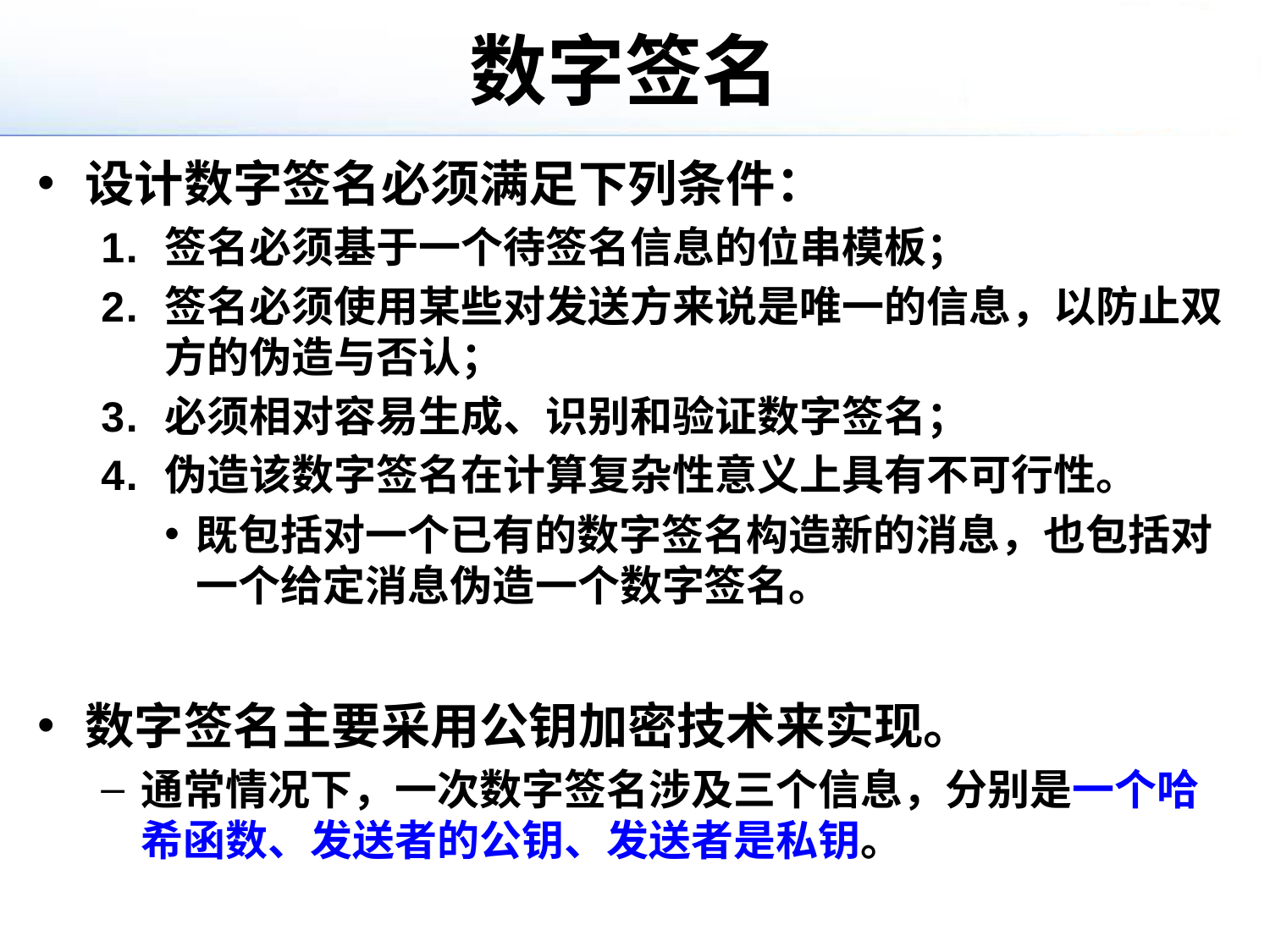

# 数字签名
设计数字签名必须满足下列条件：
签名必须基于一个待签名信息的位串模板；
签名必须使用某些对发送方来说是唯一的信息，以防止双方的伪造与否认；
必须相对容易生成、识别和验证数字签名；
伪造该数字签名在计算复杂性意义上具有不可行性。
既包括对一个已有的数字签名构造新的消息，也包括对一个给定消息伪造一个数字签名。

数字签名主要采用公钥加密技术来实现。
通常情况下，一次数字签名涉及三个信息，分别是一个哈希函数、发送者的公钥、发送者是私钥。